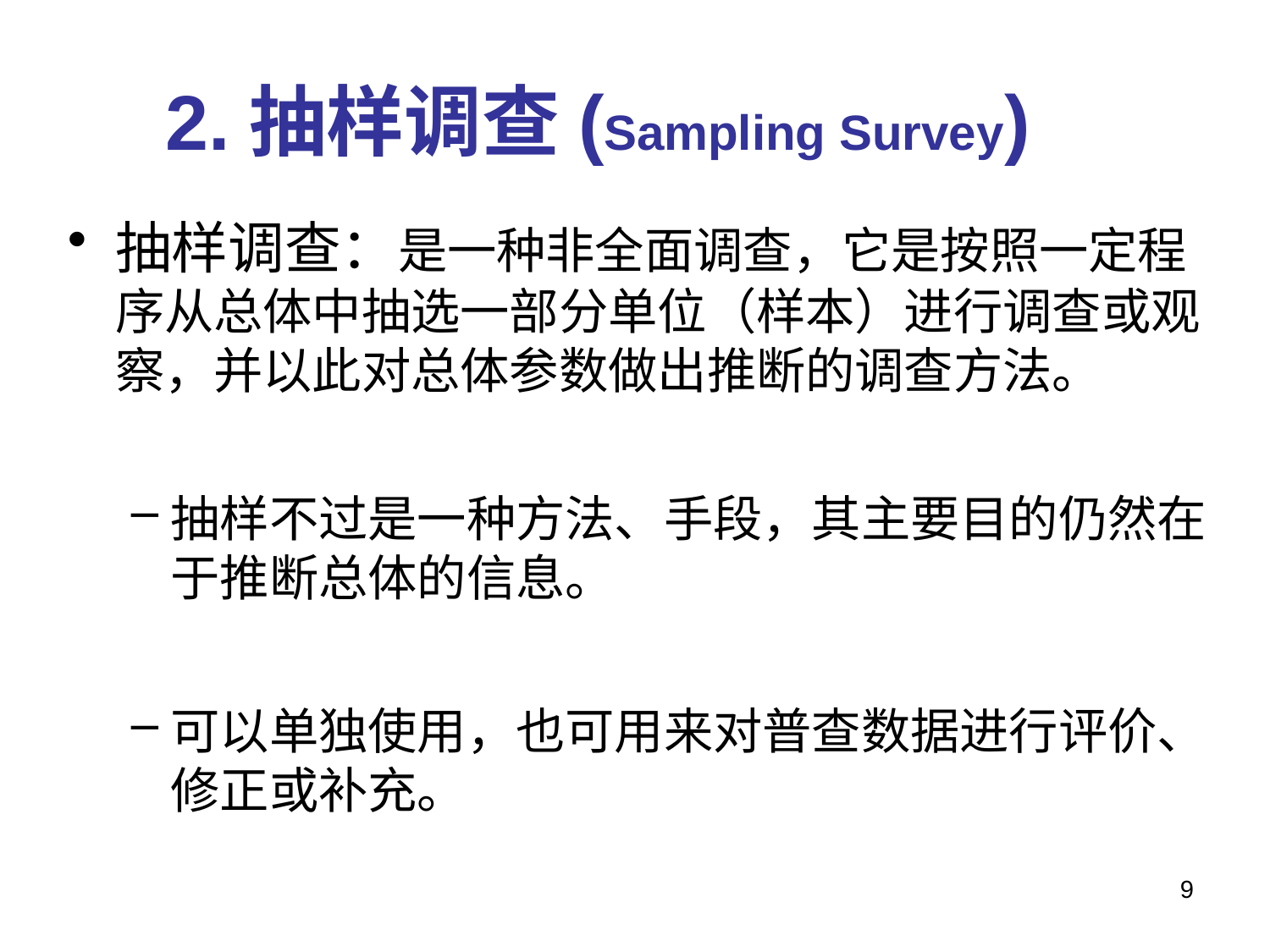

# 2.抽样调查(Sampling Survey)
抽样调查：是一种非全面调查，它是按照一定程序从总体中抽选一部分单位（样本）进行调查或观察，并以此对总体参数做出推断的调查方法。

抽样不过是一种方法、手段，其主要目的仍然在于推断总体的信息。

可以单独使用，也可用来对普查数据进行评价、修正或补充。
9